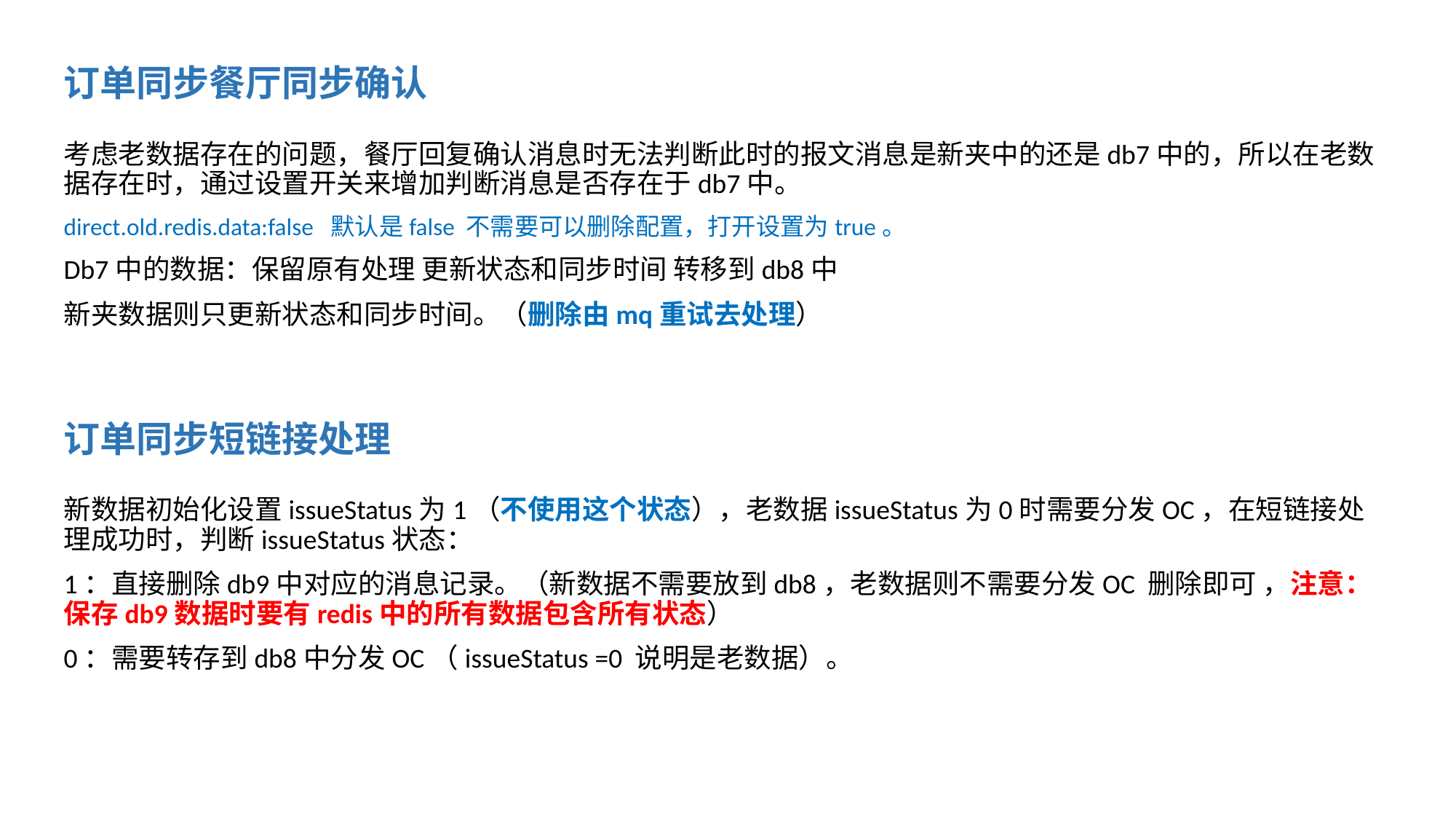

订单同步餐厅同步确认
考虑老数据存在的问题，餐厅回复确认消息时无法判断此时的报文消息是新夹中的还是db7中的，所以在老数据存在时，通过设置开关来增加判断消息是否存在于db7中。
direct.old.redis.data:false  默认是false 不需要可以删除配置，打开设置为true。
Db7中的数据：保留原有处理 更新状态和同步时间 转移到db8中
新夹数据则只更新状态和同步时间。（删除由mq重试去处理）

订单同步短链接处理
新数据初始化设置issueStatus为1（不使用这个状态），老数据issueStatus为0时需要分发OC，在短链接处理成功时，判断issueStatus状态：
1：直接删除db9中对应的消息记录。（新数据不需要放到db8，老数据则不需要分发OC 删除即可 ，注意：保存db9数据时要有redis中的所有数据包含所有状态）
0：需要转存到db8中分发OC（issueStatus =0 说明是老数据）。